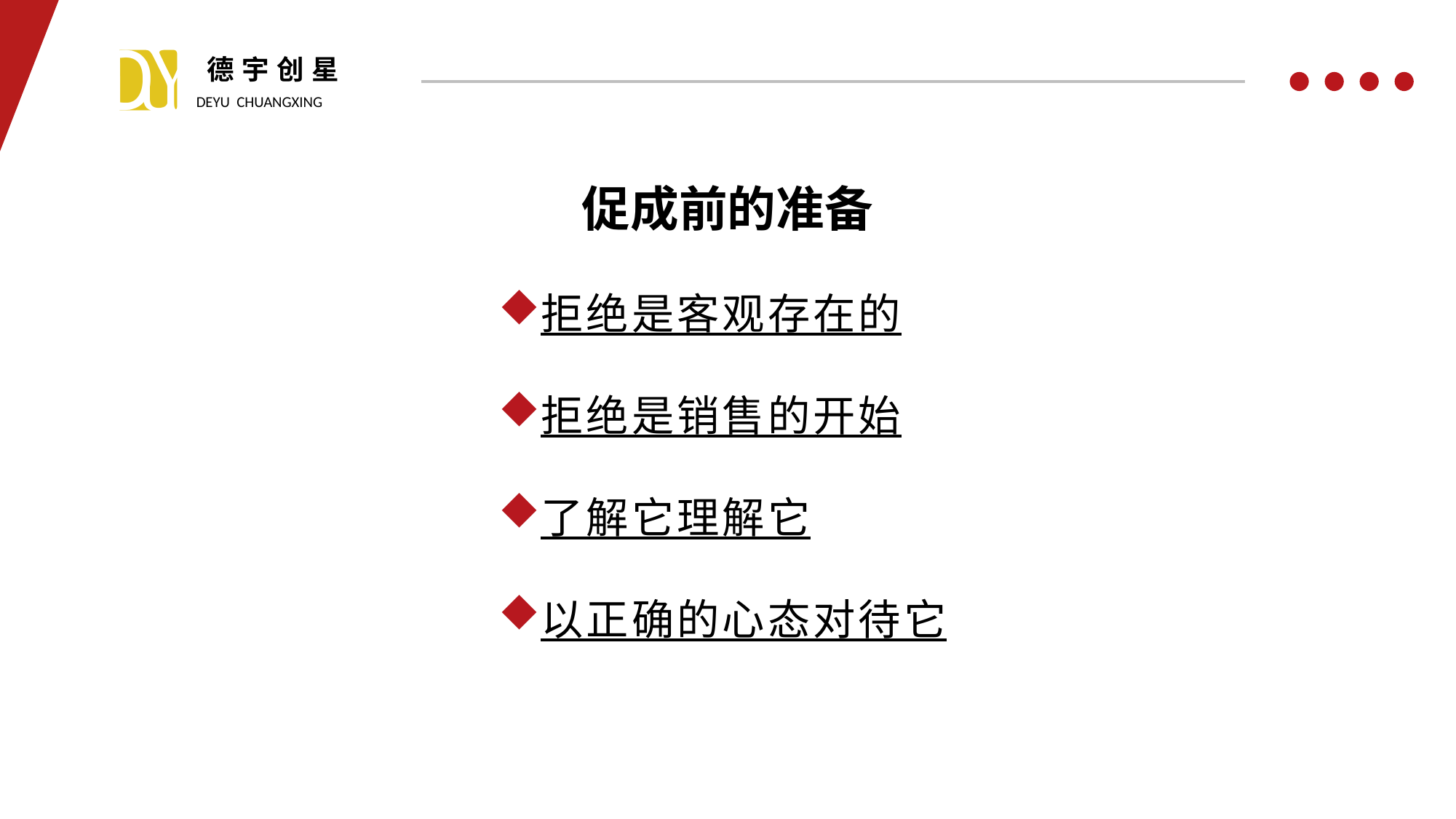

促成前的准备
拒绝是客观存在的
拒绝是销售的开始
了解它理解它
以正确的心态对待它